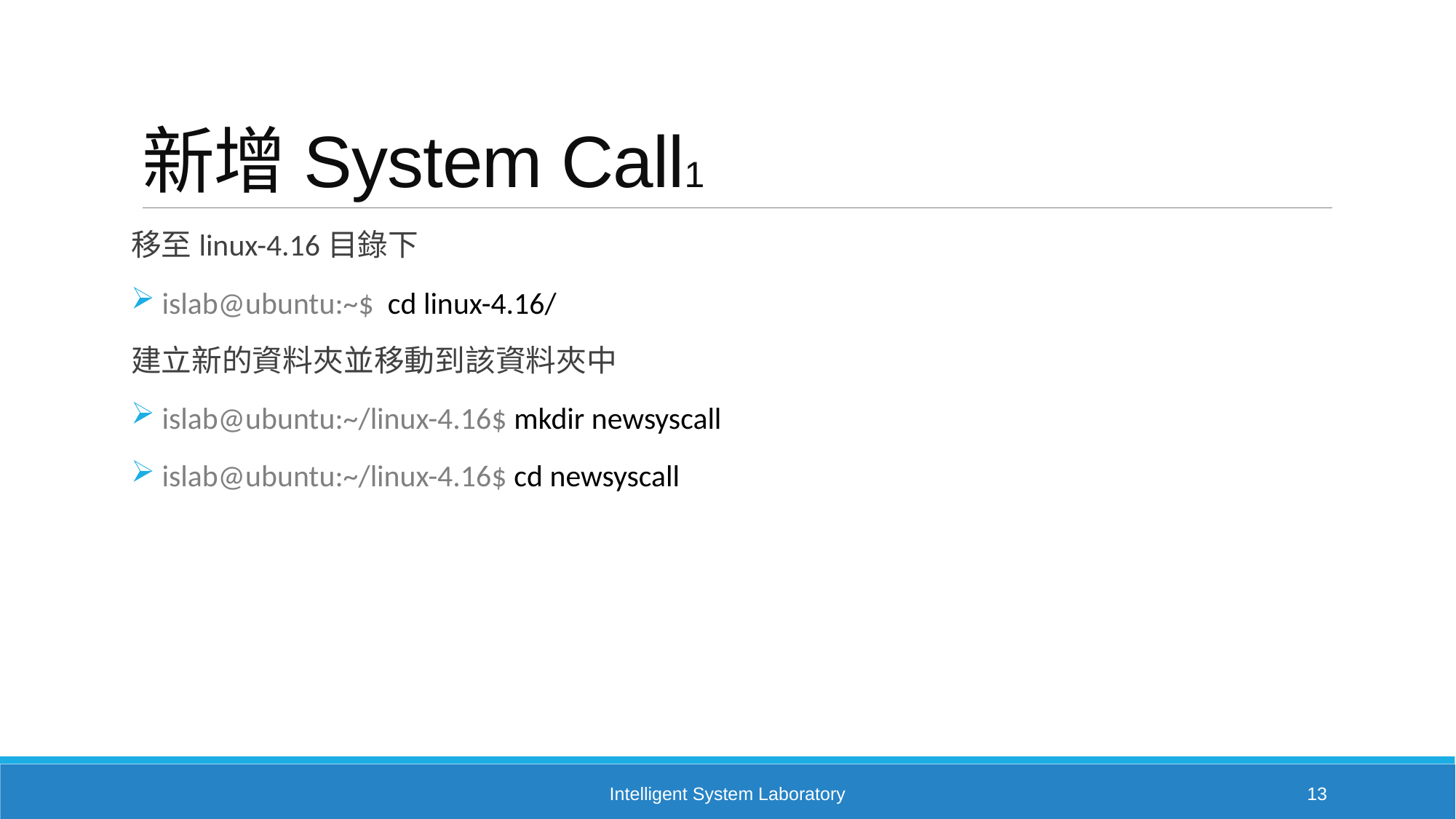

# 新增System Call1
移至linux-4.16目錄下
 islab@ubuntu:~$  cd linux-4.16/
建立新的資料夾並移動到該資料夾中
 islab@ubuntu:~/linux-4.16$ mkdir newsyscall
 islab@ubuntu:~/linux-4.16$ cd newsyscall

Intelligent System Laboratory
13